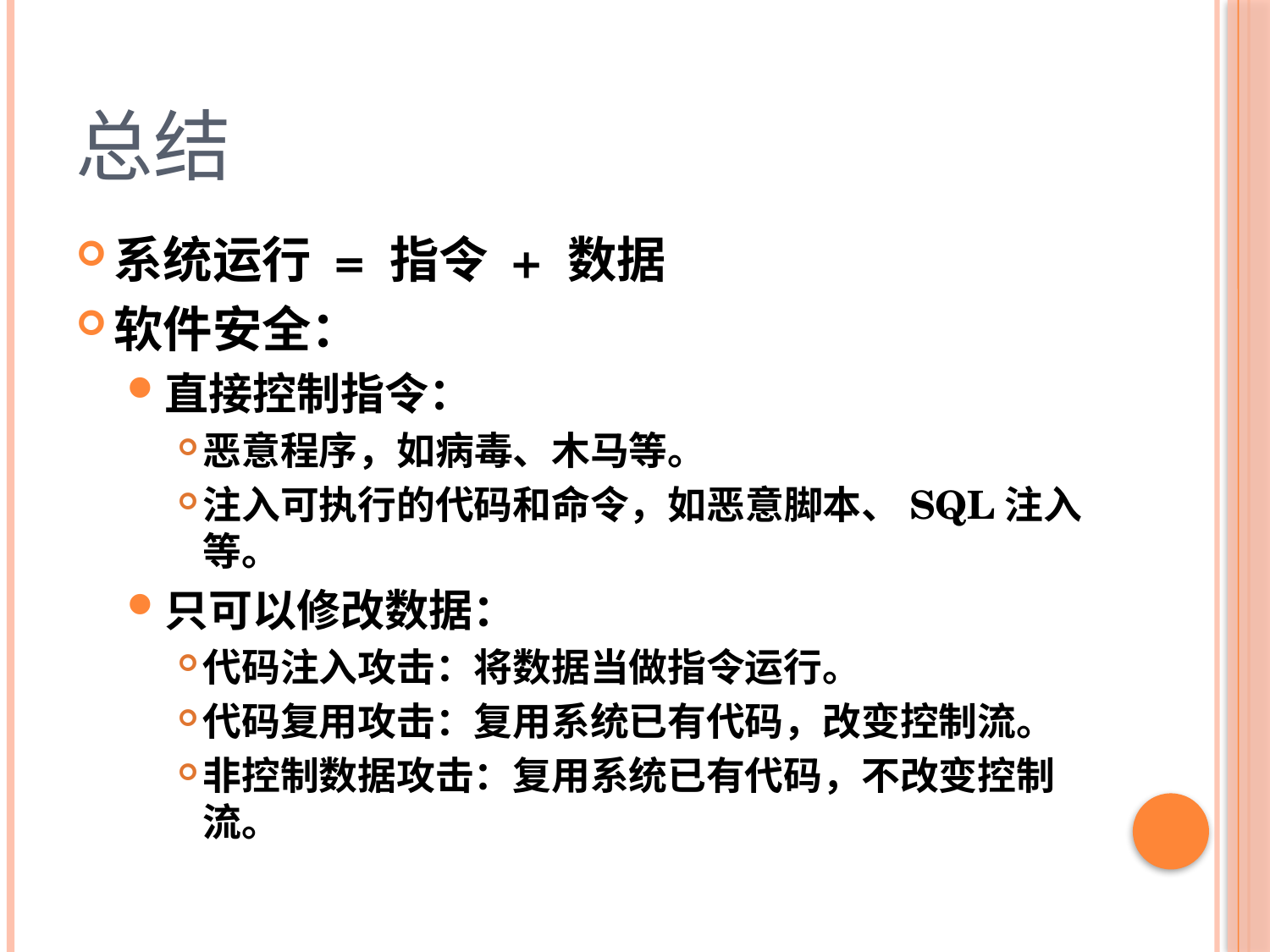

# 总结
系统运行 = 指令 + 数据
软件安全：
直接控制指令：
恶意程序，如病毒、木马等。
注入可执行的代码和命令，如恶意脚本、SQL注入等。
只可以修改数据：
代码注入攻击：将数据当做指令运行。
代码复用攻击：复用系统已有代码，改变控制流。
非控制数据攻击：复用系统已有代码，不改变控制流。